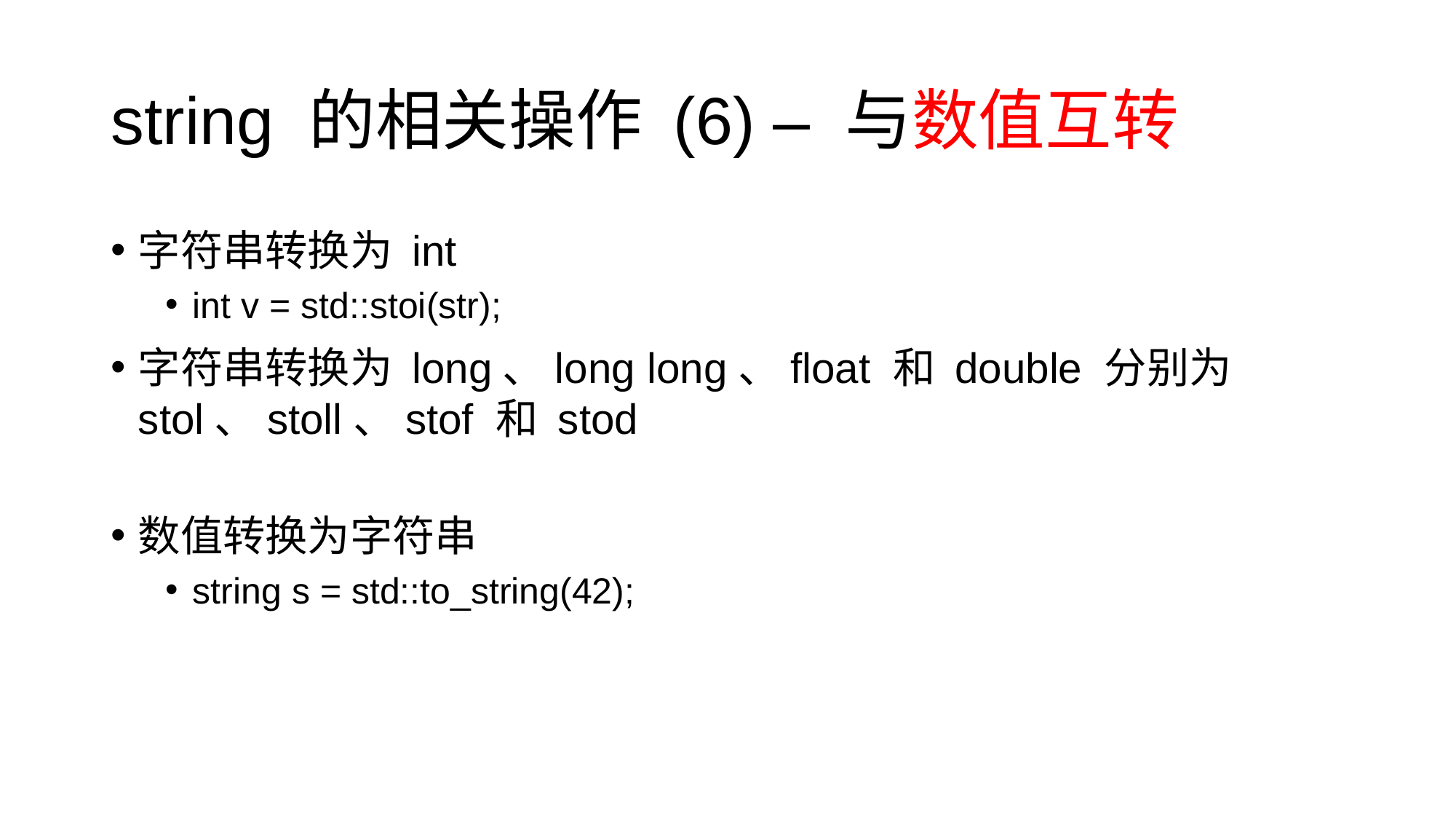

# string 的相关操作 (6) – 与数值互转
字符串转换为 int
int v = std::stoi(str);
字符串转换为 long、long long、float 和 double 分别为 stol、stoll、stof 和 stod

数值转换为字符串
string s = std::to_string(42);